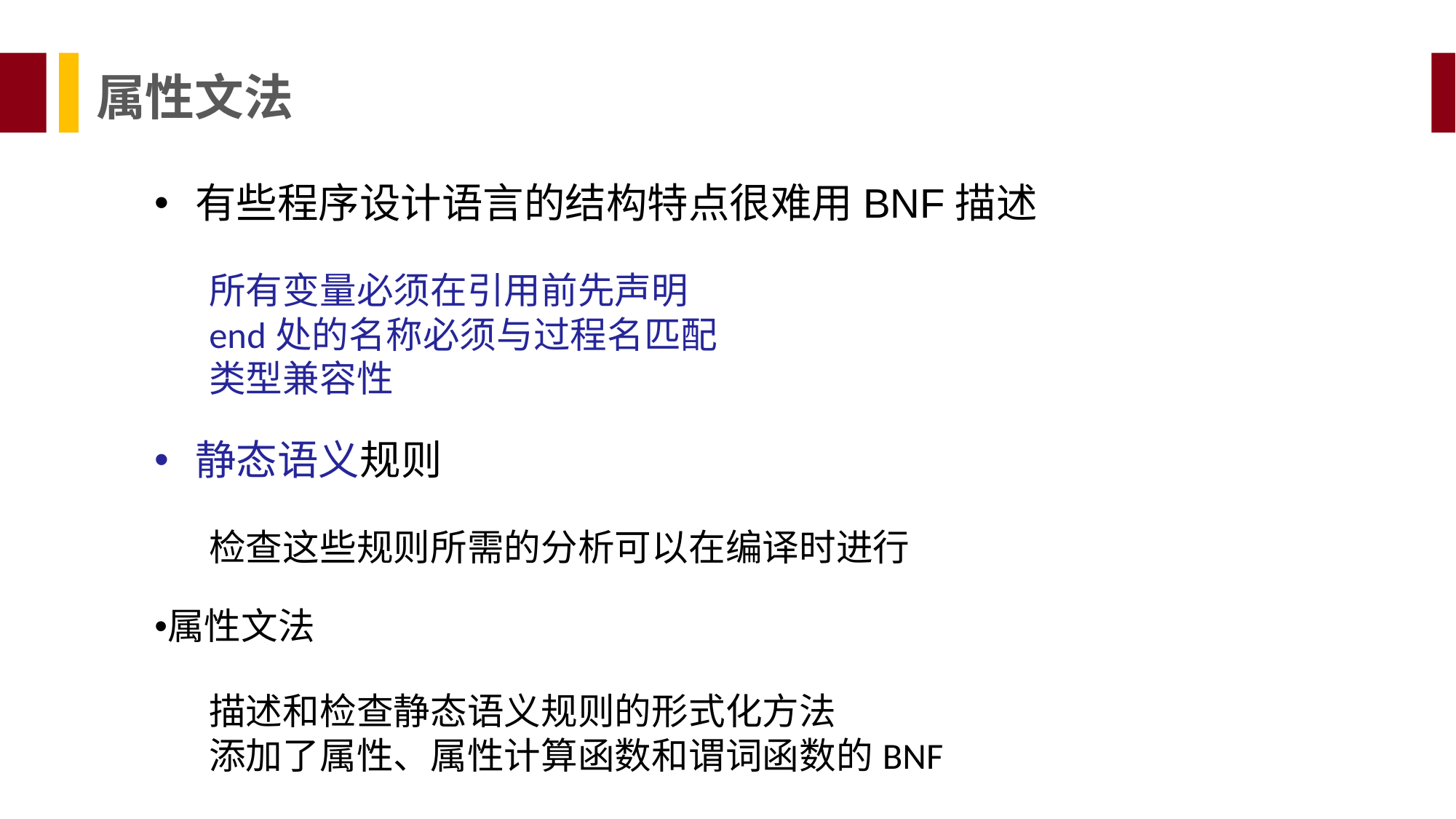

属性文法

有些程序设计语言的结构特点很难用BNF描述

所有变量必须在引用前先声明
end处的名称必须与过程名匹配
类型兼容性

静态语义规则

检查这些规则所需的分析可以在编译时进行

属性文法

描述和检查静态语义规则的形式化方法
添加了属性、属性计算函数和谓词函数的BNF